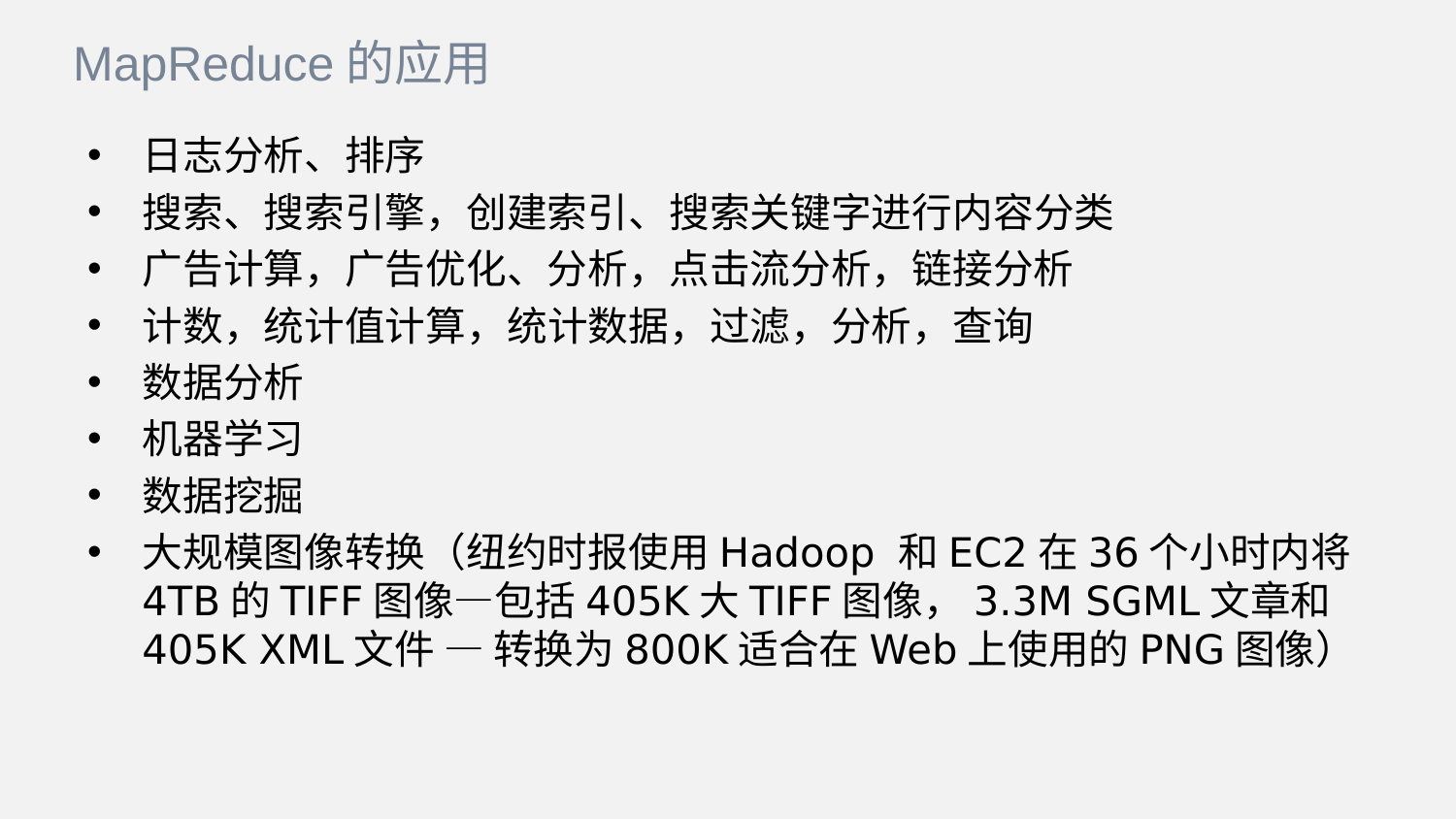

MapReduce的应用
日志分析、排序
搜索、搜索引擎，创建索引、搜索关键字进行内容分类
广告计算，广告优化、分析，点击流分析，链接分析
计数，统计值计算，统计数据，过滤，分析，查询
数据分析
机器学习
数据挖掘
大规模图像转换（纽约时报使用Hadoop 和EC2在36个小时内将4TB的TIFF图像—包括405K大TIFF图像，3.3M SGML文章和405K XML文件 — 转换为800K适合在Web上使用的PNG图像）